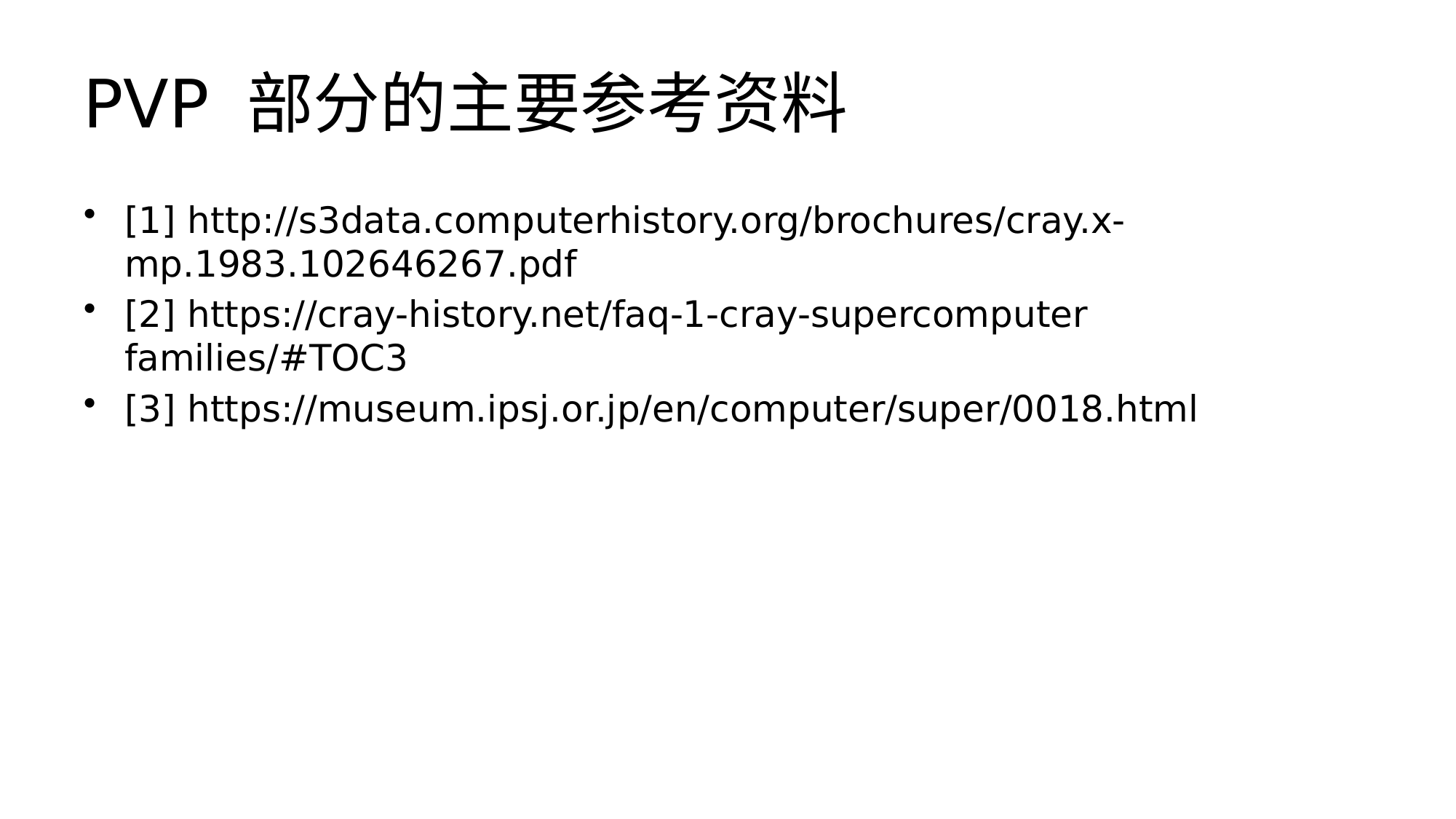

# PVP 部分的主要参考资料
[1] http://s3data.computerhistory.org/brochures/cray.x-mp.1983.102646267.pdf
[2] https://cray-history.net/faq-1-cray-supercomputer families/#TOC3
[3] https://museum.ipsj.or.jp/en/computer/super/0018.html
45